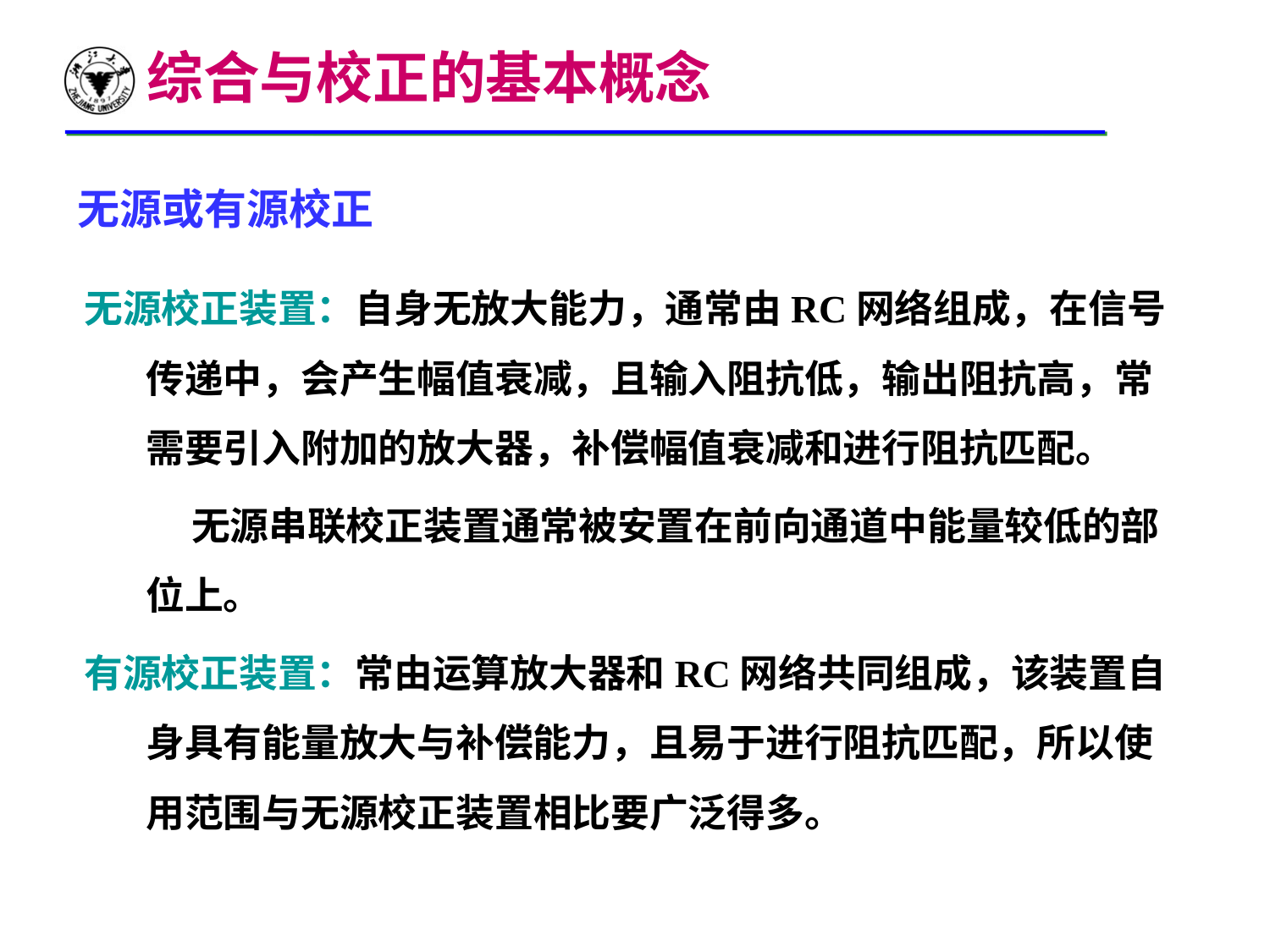

综合与校正的基本概念
无源或有源校正
无源校正装置：自身无放大能力，通常由RC网络组成，在信号传递中，会产生幅值衰减，且输入阻抗低，输出阻抗高，常需要引入附加的放大器，补偿幅值衰减和进行阻抗匹配。
           无源串联校正装置通常被安置在前向通道中能量较低的部位上。
有源校正装置：常由运算放大器和RC网络共同组成，该装置自身具有能量放大与补偿能力，且易于进行阻抗匹配，所以使用范围与无源校正装置相比要广泛得多。